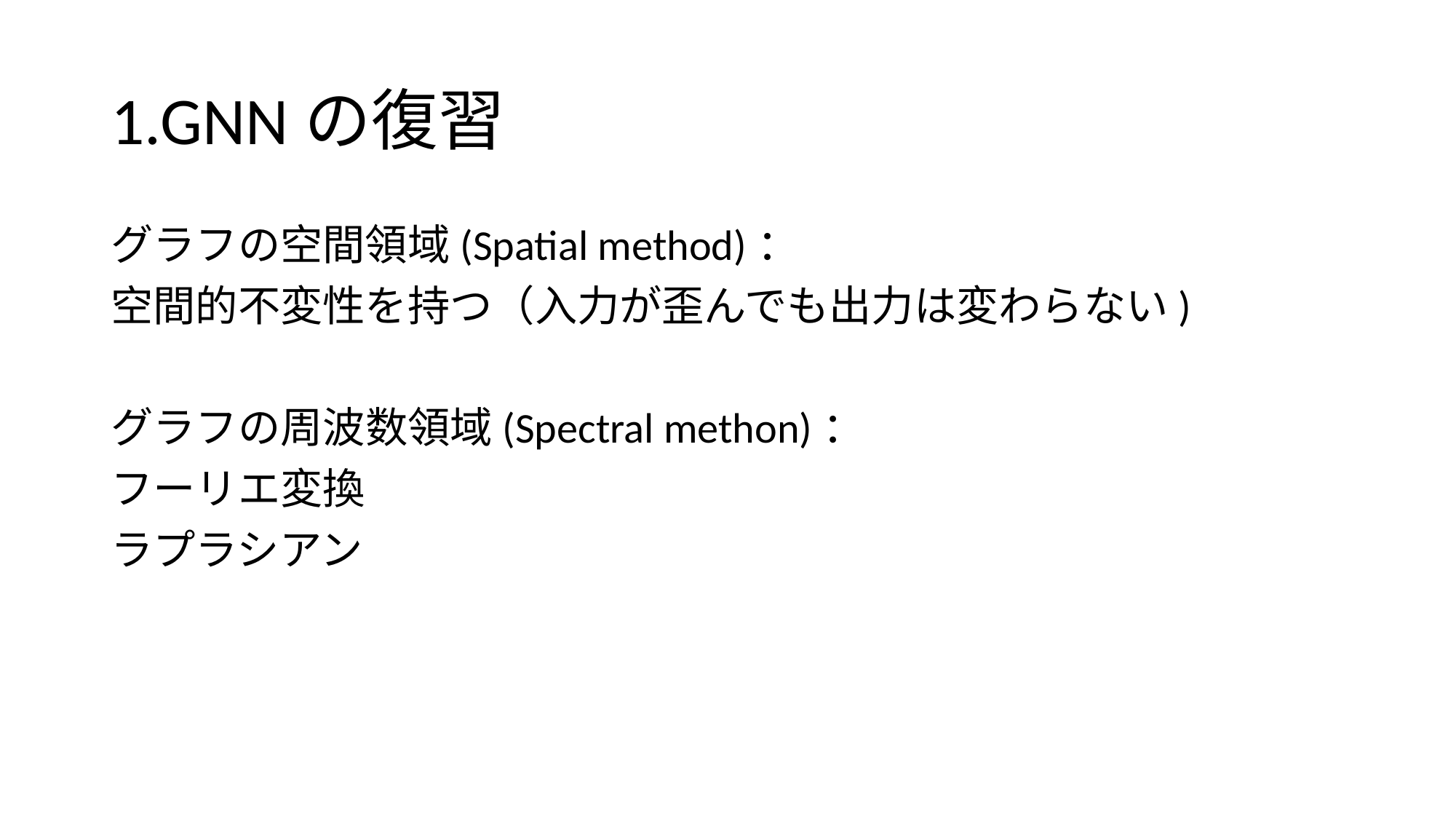

# 1.GNNの復習
グラフの空間領域(Spatial method)：
空間的不変性を持つ（入力が歪んでも出力は変わらない)

グラフの周波数領域(Spectral methon)：
フーリエ変換
ラプラシアン